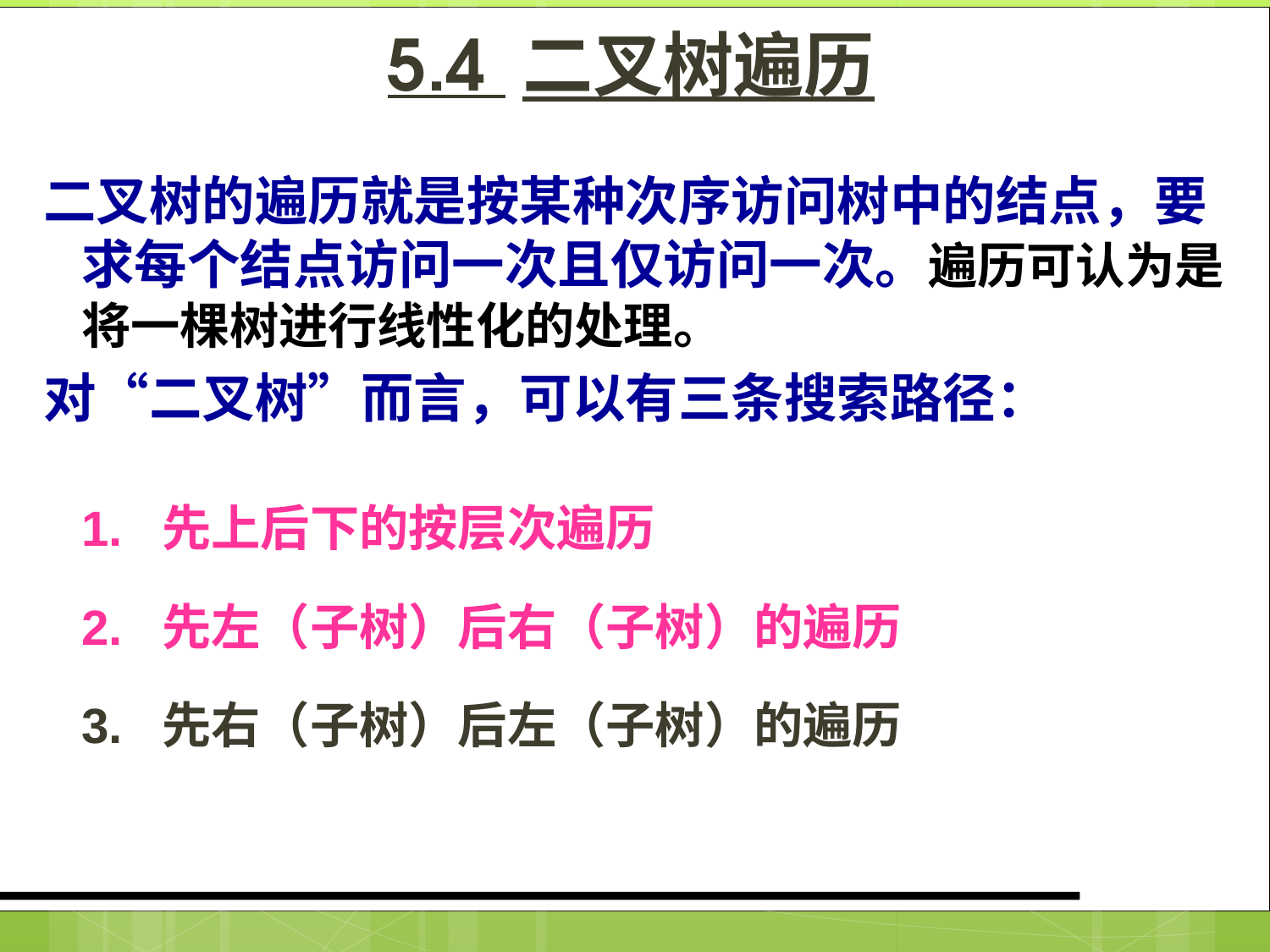

5.4 二叉树遍历
二叉树的遍历就是按某种次序访问树中的结点，要求每个结点访问一次且仅访问一次。遍历可认为是将一棵树进行线性化的处理。
对“二叉树”而言，可以有三条搜索路径：
1.  先上后下的按层次遍历
	2.  先左（子树）后右（子树）的遍历
	3.  先右（子树）后左（子树）的遍历